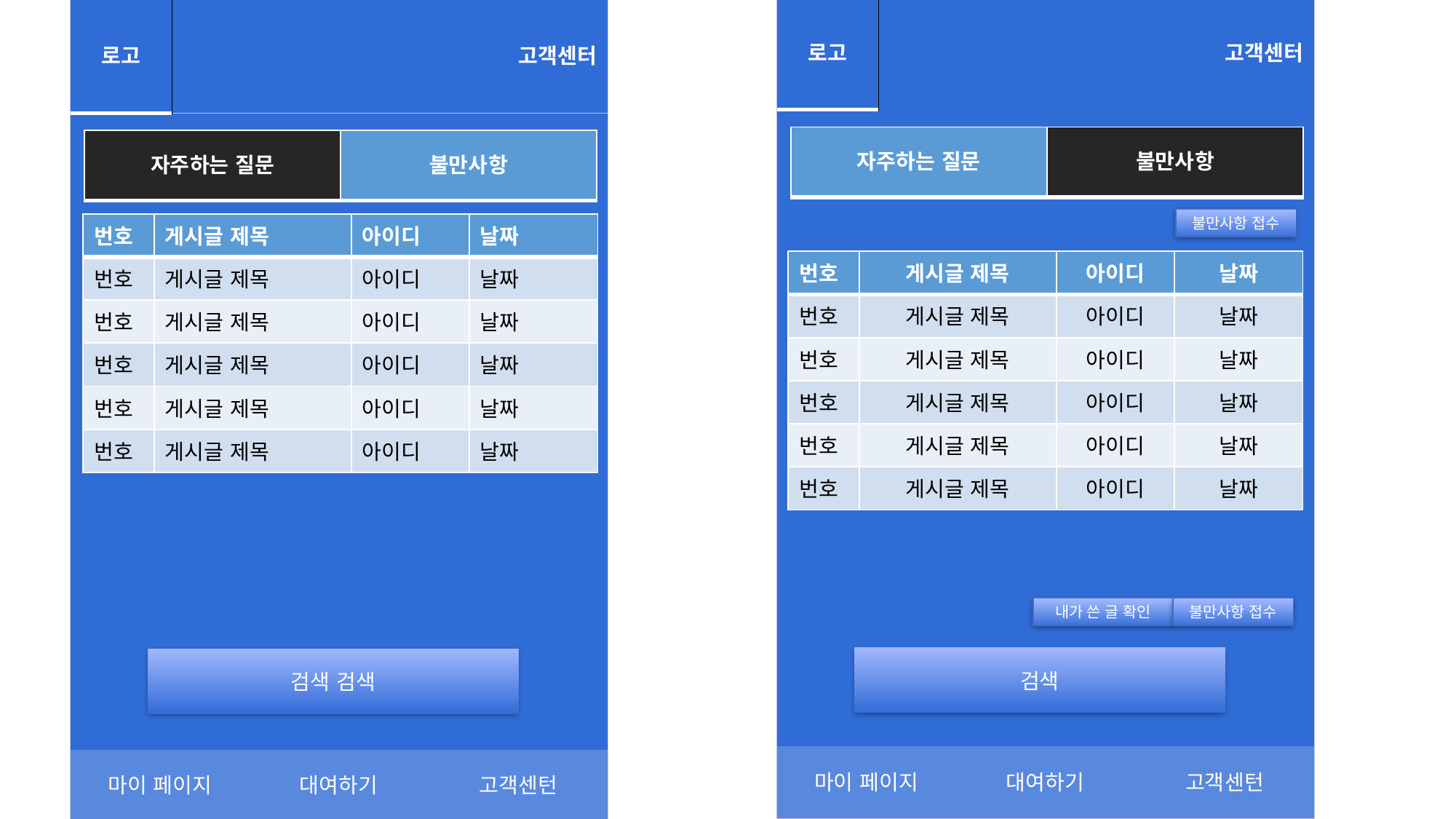

| 로고 | 고객센터 |
| --- | --- |
| 로고 | 고객센터 |
| --- | --- |
|  |  |  |
| --- | --- | --- |
| 마이 페이지 | 대여하기 | 고객센턴 |
|  |  |  |
| --- | --- | --- |
| 마이 페이지 | 대여하기 | 고객센턴 |
| 자주하는 질문 | 불만사항 |
| --- | --- |
| 자주하는 질문 | 불만사항 |
| --- | --- |
불만사항 접수
| 번호 | 게시글 제목 | 아이디 | 날짜 |
| --- | --- | --- | --- |
| 번호 | 게시글 제목 | 아이디 | 날짜 |
| 번호 | 게시글 제목 | 아이디 | 날짜 |
| 번호 | 게시글 제목 | 아이디 | 날짜 |
| 번호 | 게시글 제목 | 아이디 | 날짜 |
| 번호 | 게시글 제목 | 아이디 | 날짜 |
| 번호 | 게시글 제목 | 아이디 | 날짜 |
| --- | --- | --- | --- |
| 번호 | 게시글 제목 | 아이디 | 날짜 |
| 번호 | 게시글 제목 | 아이디 | 날짜 |
| 번호 | 게시글 제목 | 아이디 | 날짜 |
| 번호 | 게시글 제목 | 아이디 | 날짜 |
| 번호 | 게시글 제목 | 아이디 | 날짜 |
내가 쓴 글 확인
불만사항 접수
검색
검색 검색